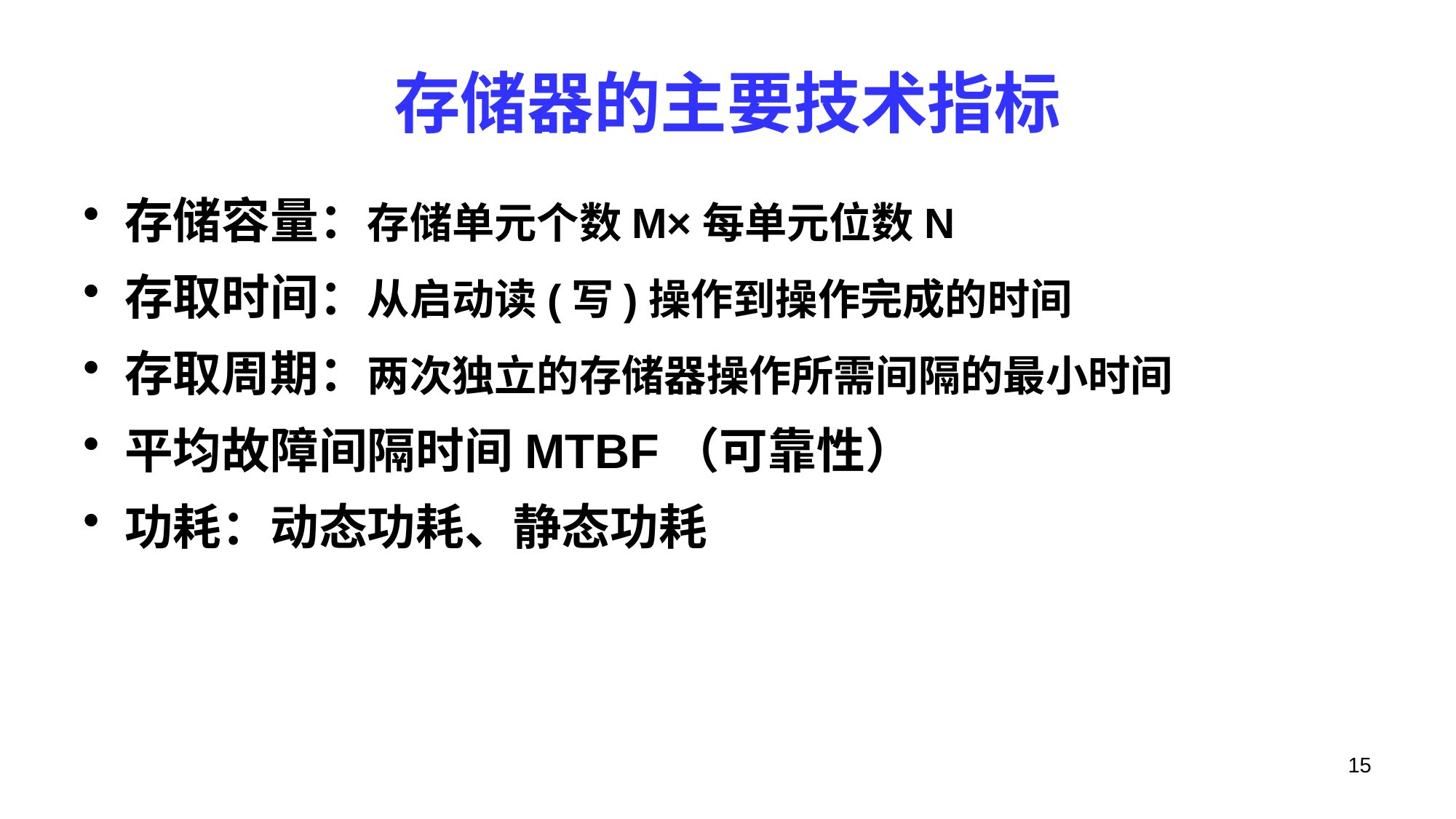

# 存储器的主要技术指标
存储容量：存储单元个数M×每单元位数N
存取时间：从启动读(写)操作到操作完成的时间
存取周期：两次独立的存储器操作所需间隔的最小时间
平均故障间隔时间MTBF（可靠性）
功耗：动态功耗、静态功耗
15